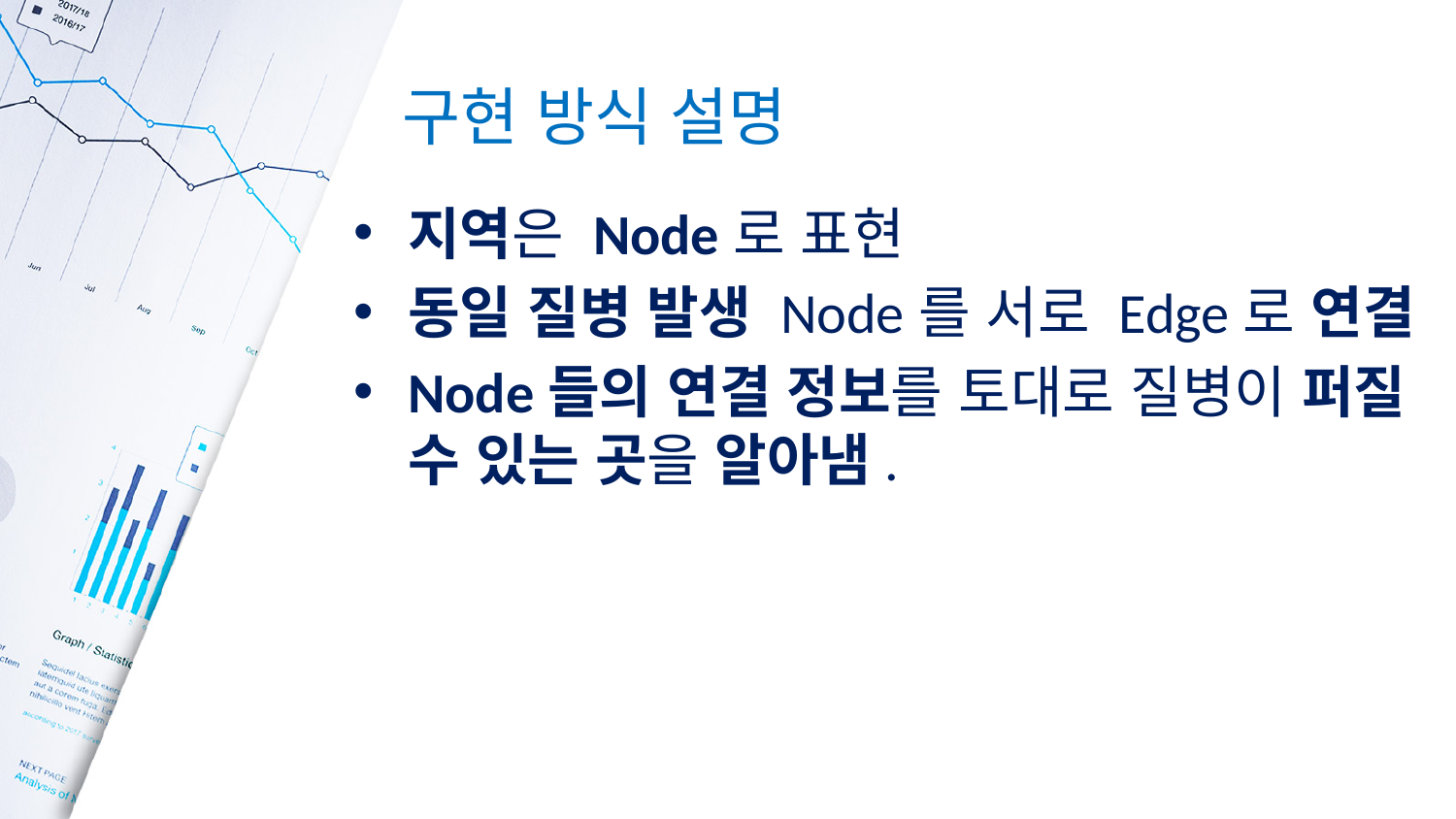

# 구현 방식 설명
지역은 Node로 표현
동일 질병 발생 Node를 서로 Edge로 연결
Node들의 연결 정보를 토대로 질병이 퍼질 수 있는 곳을 알아냄.